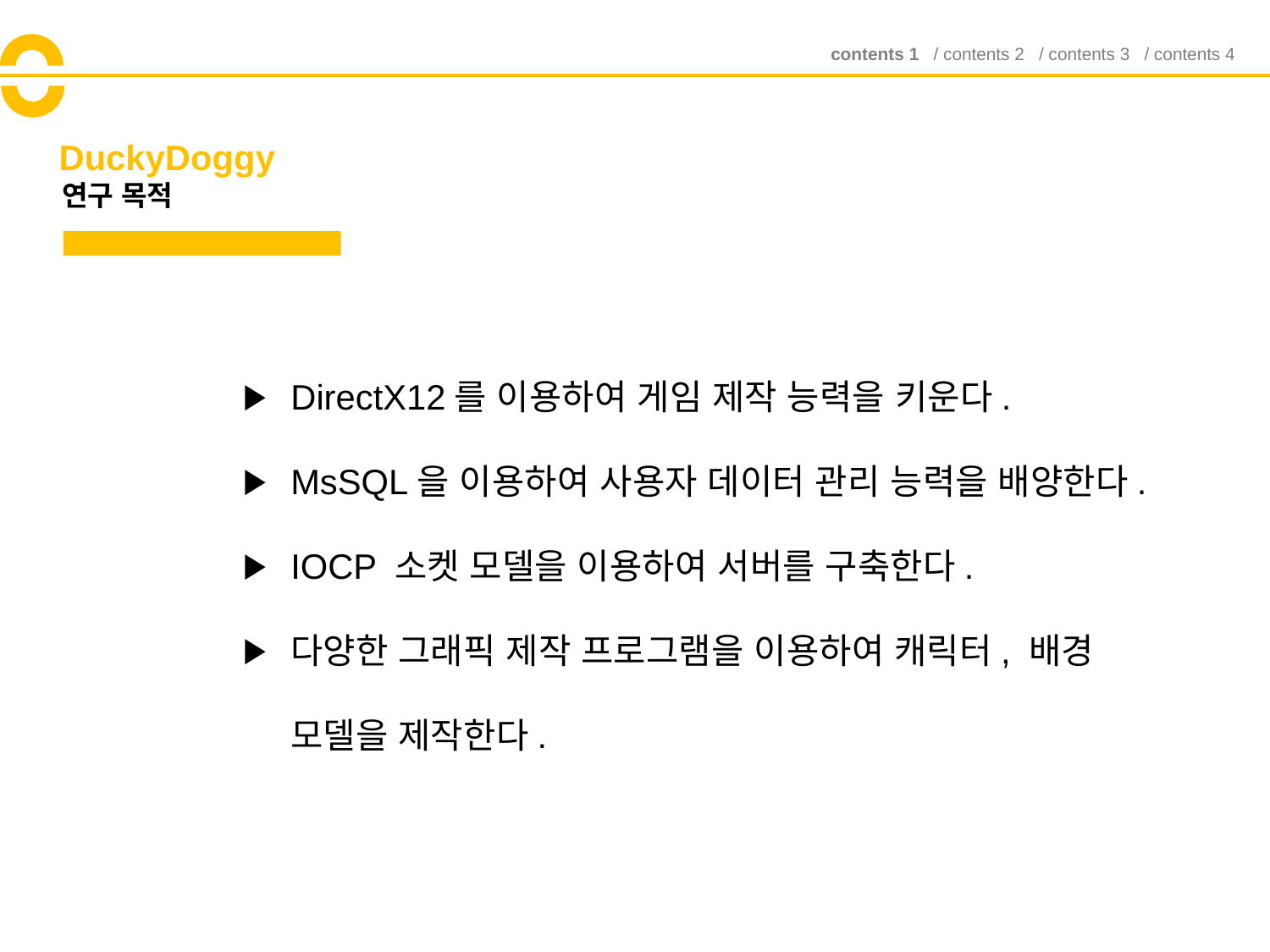

contents 1   / contents 2   / contents 3   / contents 4

# DuckyDoggy
연구 목적

DirectX12를 이용하여 게임 제작 능력을 키운다.
MsSQL을 이용하여 사용자 데이터 관리 능력을 배양한다.
IOCP 소켓 모델을 이용하여 서버를 구축한다.
다양한 그래픽 제작 프로그램을 이용하여 캐릭터, 배경 모델을 제작한다.